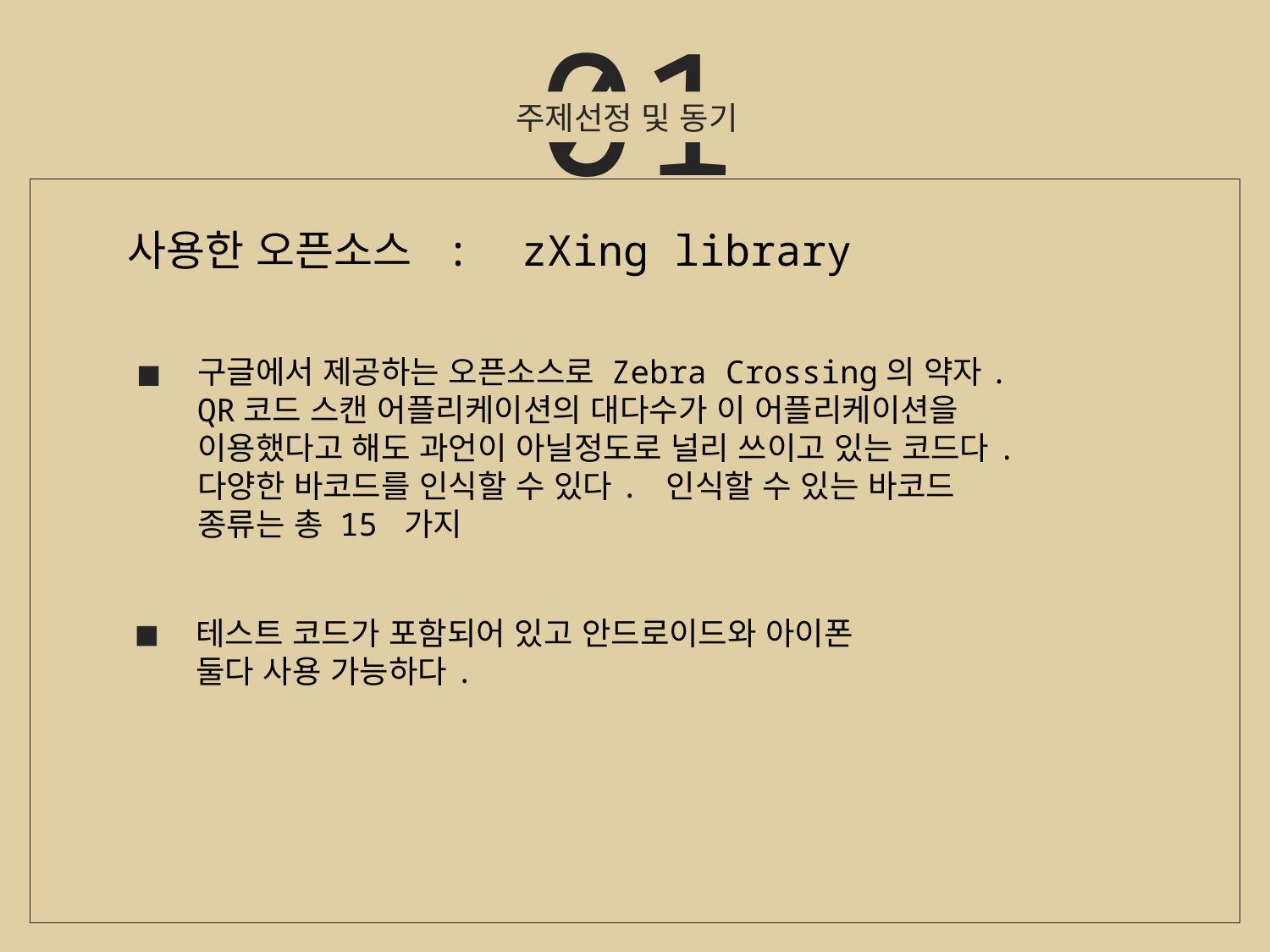

01
주제선정 및 동기

사용한 오픈소스  :  zXing library
구글에서 제공하는 오픈소스로 Zebra Crossing의 약자. QR코드 스캔 어플리케이션의 대다수가 이 어플리케이션을 이용했다고 해도 과언이 아닐정도로 널리 쓰이고 있는 코드다. 다양한 바코드를 인식할 수 있다. 인식할 수 있는 바코드 종류는 총 15 가지

테스트 코드가 포함되어 있고 안드로이드와 아이폰
둘다 사용 가능하다.